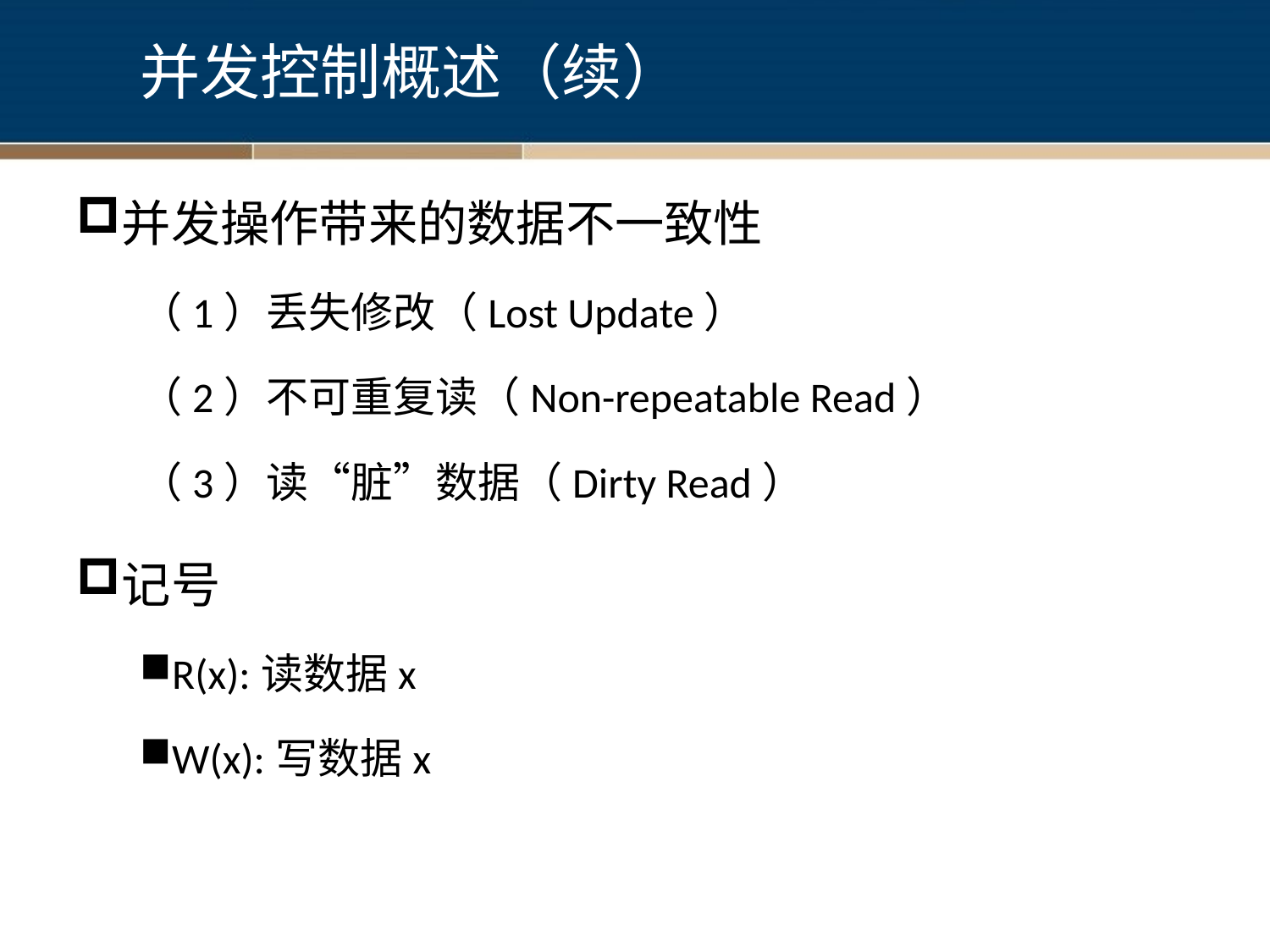

并发控制概述（续）
并发操作带来的数据不一致性
（1）丢失修改（Lost Update）
（2）不可重复读（Non-repeatable Read）
（3）读“脏”数据（Dirty Read）
记号
R(x):读数据x
W(x):写数据x